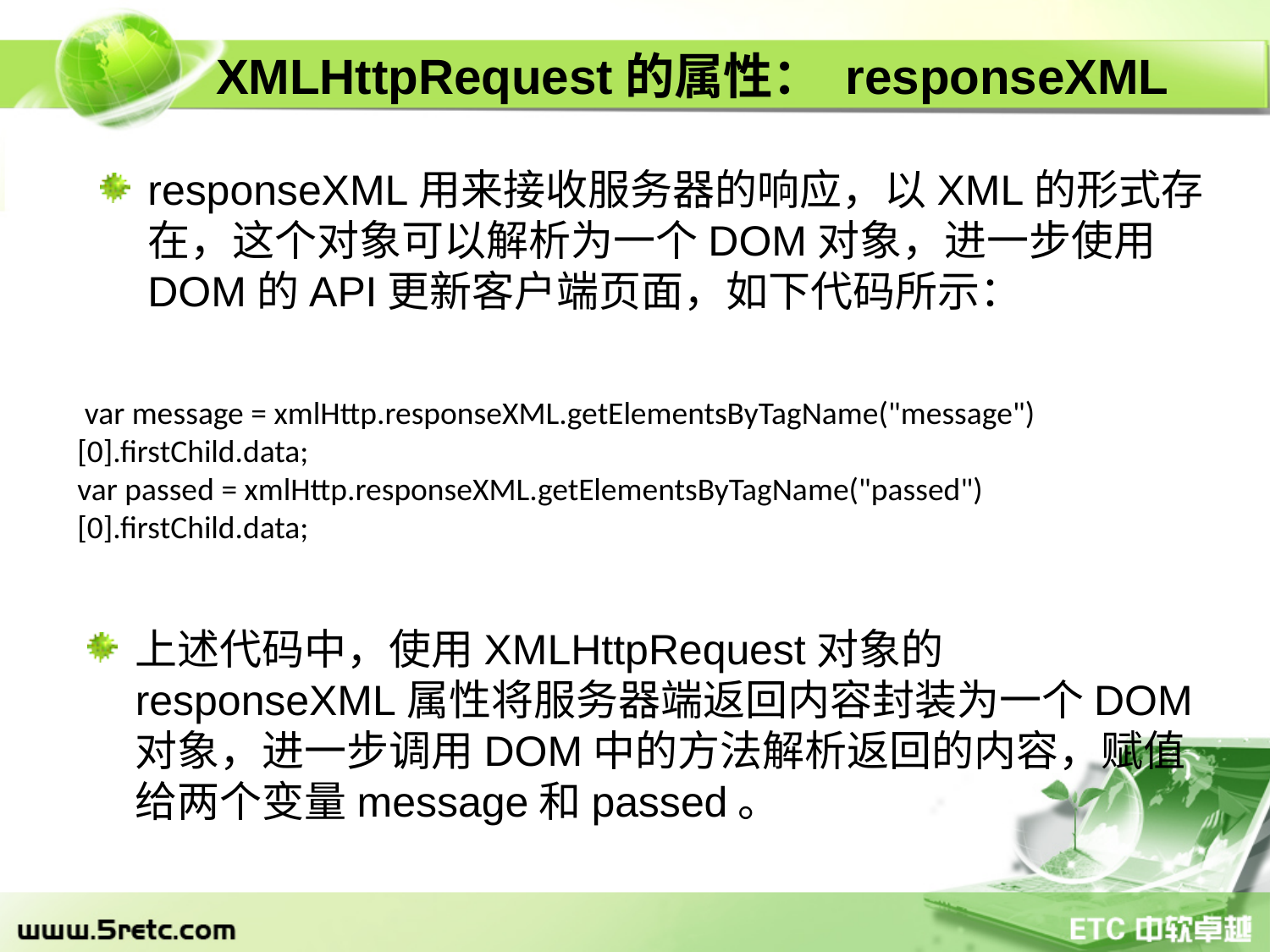

# XMLHttpRequest的属性： responseXML
responseXML用来接收服务器的响应，以XML的形式存在，这个对象可以解析为一个DOM对象，进一步使用DOM的API更新客户端页面，如下代码所示：

 var message = xmlHttp.responseXML.getElementsByTagName("message")[0].firstChild.data;
var passed = xmlHttp.responseXML.getElementsByTagName("passed")[0].firstChild.data;
上述代码中，使用XMLHttpRequest对象的responseXML属性将服务器端返回内容封装为一个DOM对象，进一步调用DOM中的方法解析返回的内容，赋值给两个变量message和passed。